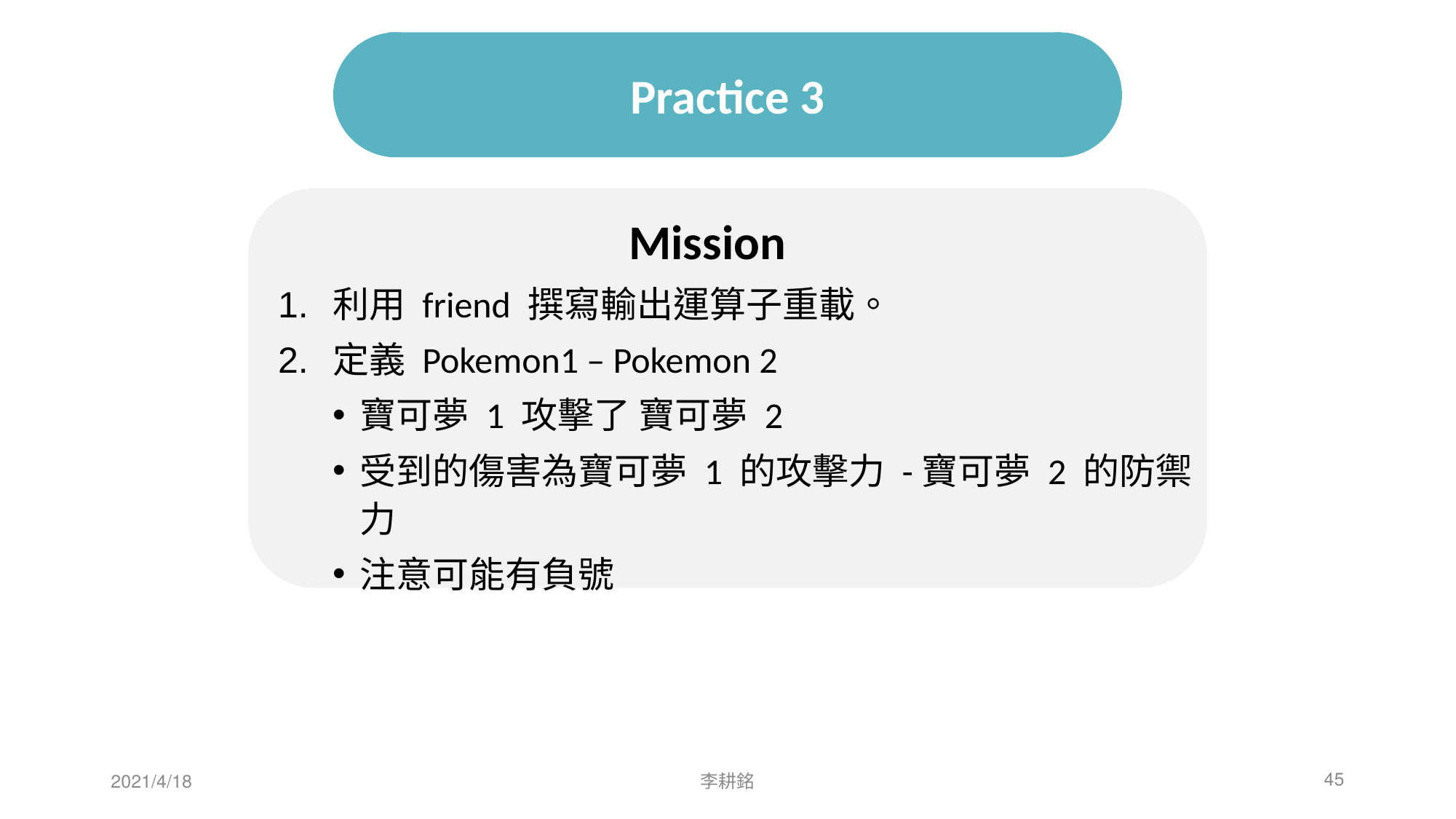

# Practice 3

Mission
利用 friend 撰寫輸出運算子重載。
定義 Pokemon1 – Pokemon 2
寶可夢 1 攻擊了 寶可夢 2
受到的傷害為寶可夢 1 的攻擊力 -寶可夢 2 的防禦力
注意可能有負號

2021/4/18
李耕銘
45